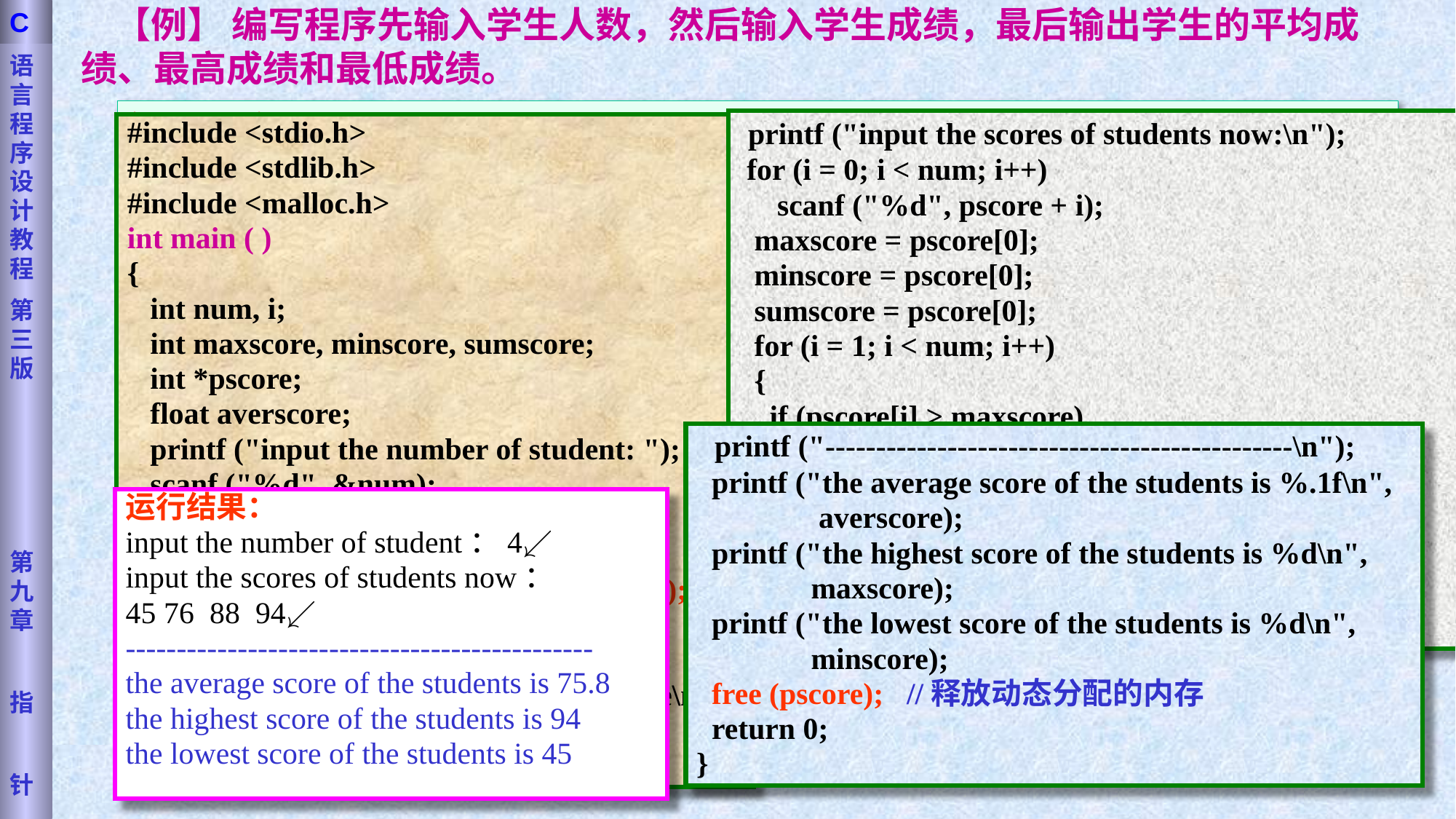

语言程序设计教程
第三版

第九章

指

针
C
   【例】 编写程序先输入学生人数，然后输入学生成绩，最后输出学生的平均成绩、最高成绩和最低成绩。
#include <stdio.h>
#include <stdlib.h>
#include <malloc.h>
int main ( )
{
   int num, i;
   int maxscore, minscore, sumscore;
   int *pscore;
   float averscore;
   printf ("input the number of student: ");
   scanf ("%d", &num);
   if (num <= 0 )
      return;
   pscore = (int *) malloc(num * sizeof(int));
   if ( pscore == NULL )
   {
     printf ( "Insufficient memory available\n" );
     exit (0);
   }
解题思路：
        问题的关键是如何建立学生成绩数组，因为学生人数是通过键盘输入的，所以学生成绩数组应根据学生人数通过动态内存分配来生成，即根据学生人数来建立动态数组。
 printf ("input the scores of students now:\n");
 for (i = 0; i < num; i++)
     scanf ("%d", pscore + i);
  maxscore = pscore[0];
  minscore = pscore[0];
  sumscore = pscore[0];
  for (i = 1; i < num; i++)
  {
    if (pscore[i] > maxscore)
        maxscore = pscore[i];
    if (pscore[i] < minscore)
        minscore = pscore[i];
    sumscore = sumscore + pscore[i];
  }
  averscore = (float)sumscore / num;
  printf ("----------------------------------------------\n");
  printf ("the average score of the students is %.1f\n",
                averscore);
  printf ("the highest score of the students is %d\n",
               maxscore);
  printf ("the lowest score of the students is %d\n",
               minscore);
  free (pscore);   //释放动态分配的内存
  return 0;
}
运行结果：
input the number of student：4↙
input the scores of students now：
45 76  88  94↙
----------------------------------------------
the average score of the students is 75.8
the highest score of the students is 94
the lowest score of the students is 45